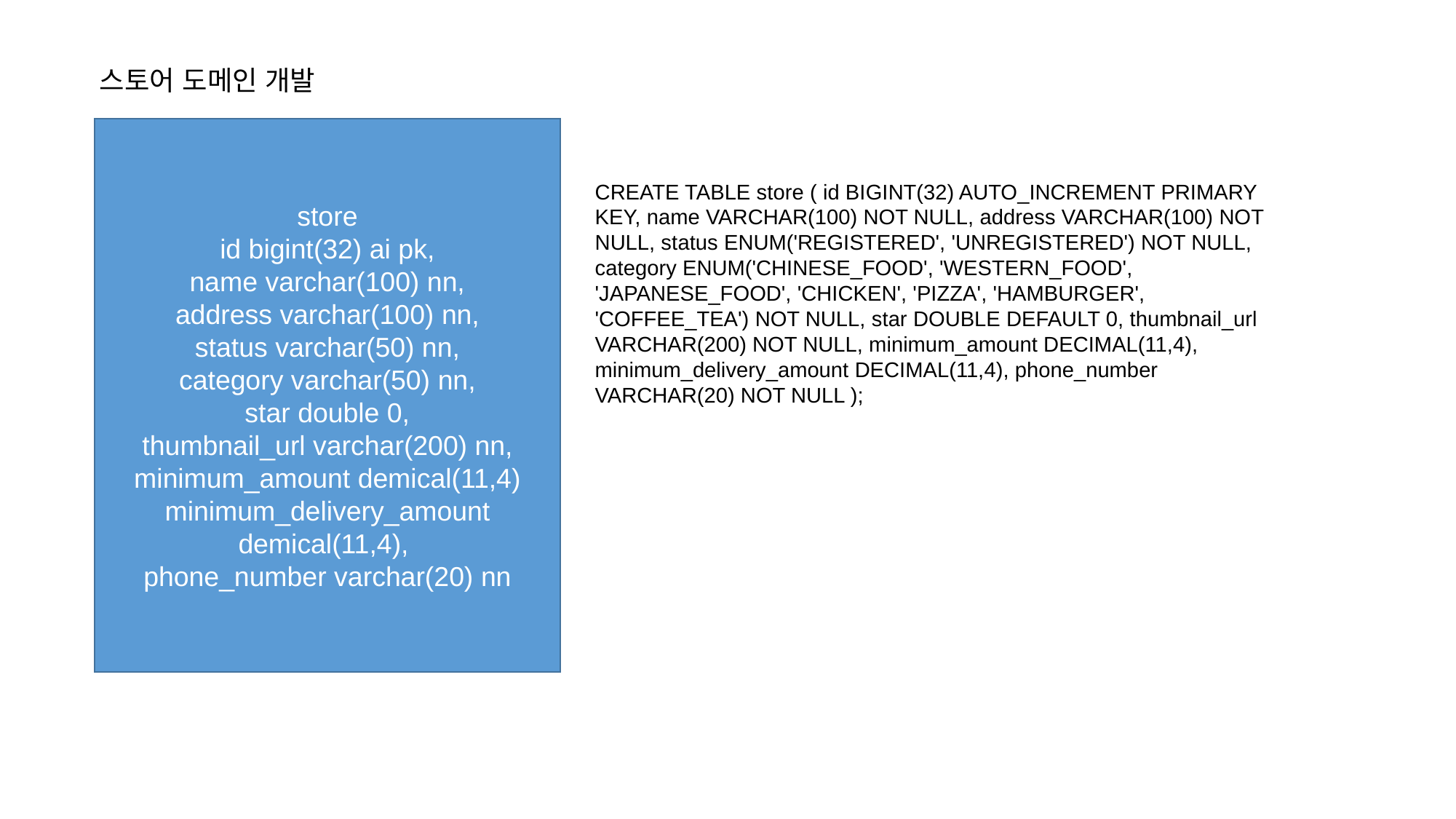

스토어 도메인 개발
store
id bigint(32) ai pk,
name varchar(100) nn,
address varchar(100) nn,
status varchar(50) nn,
category varchar(50) nn,
star double 0,
thumbnail_url varchar(200) nn,
minimum_amount demical(11,4)
minimum_delivery_amount demical(11,4),
phone_number varchar(20) nn
CREATE TABLE store ( id BIGINT(32) AUTO_INCREMENT PRIMARY KEY, name VARCHAR(100) NOT NULL, address VARCHAR(100) NOT NULL, status ENUM('REGISTERED', 'UNREGISTERED') NOT NULL, category ENUM('CHINESE_FOOD', 'WESTERN_FOOD', 'JAPANESE_FOOD', 'CHICKEN', 'PIZZA', 'HAMBURGER', 'COFFEE_TEA') NOT NULL, star DOUBLE DEFAULT 0, thumbnail_url VARCHAR(200) NOT NULL, minimum_amount DECIMAL(11,4), minimum_delivery_amount DECIMAL(11,4), phone_number VARCHAR(20) NOT NULL );